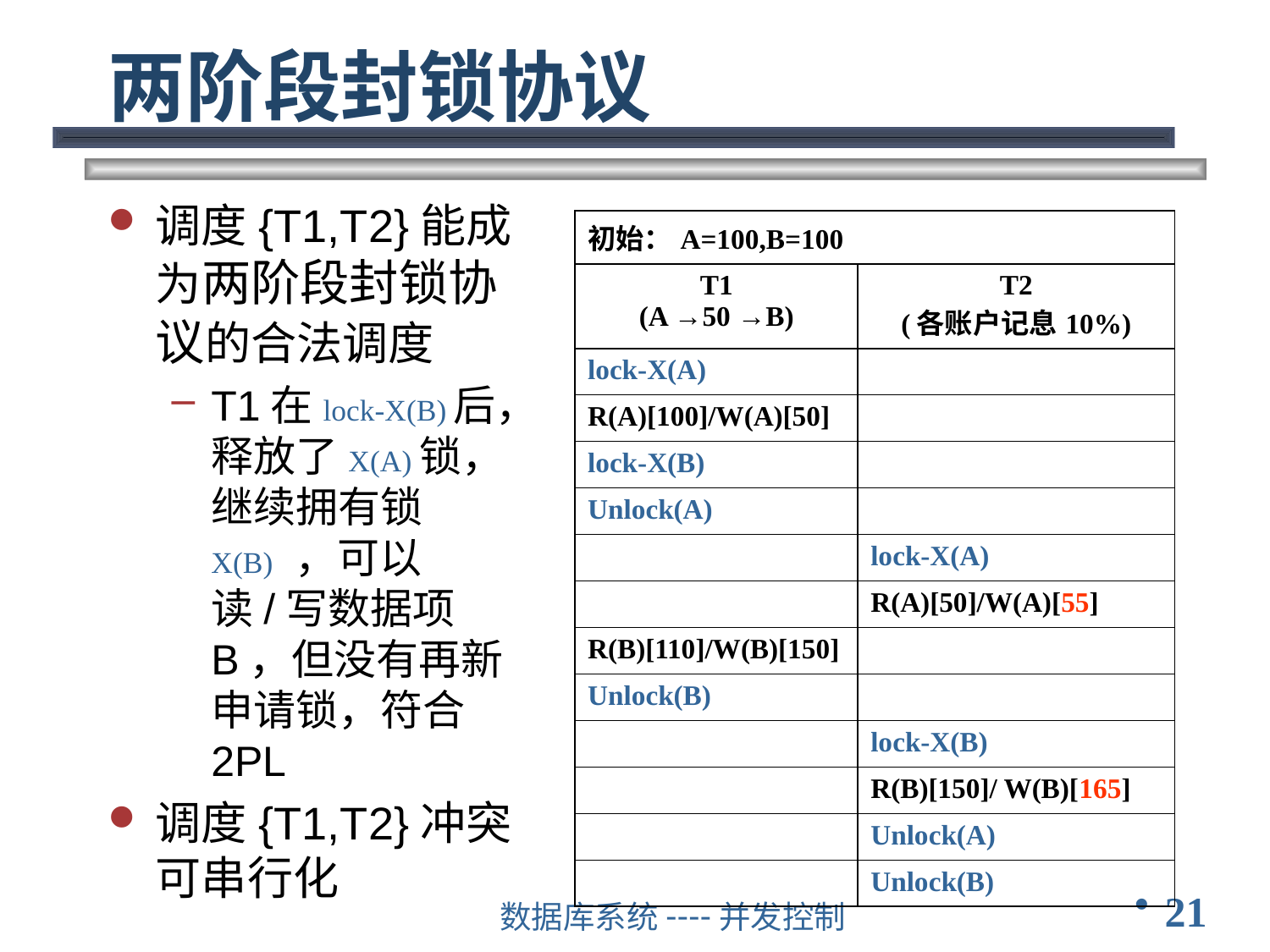

# 两阶段封锁协议
调度{T1,T2}能成为两阶段封锁协议的合法调度
T1在lock-X(B)后，释放了X(A)锁，继续拥有锁X(B) ，可以读/写数据项B，但没有再新申请锁，符合2PL
调度{T1,T2}冲突可串行化
| 初始：A=100,B=100 |  |
| --- | --- |
| T1 (A →50 →B) | T2 (各账户记息10%) |
| lock-X(A) |  |
| R(A)[100]/W(A)[50] |  |
| lock-X(B) |  |
| Unlock(A) |  |
|  | lock-X(A) |
|  | R(A)[50]/W(A)[55] |
| R(B)[110]/W(B)[150] |  |
| Unlock(B) |  |
|  | lock-X(B) |
|  | R(B)[150]/ W(B)[165] |
|  | Unlock(A) |
|  | Unlock(B) |
21
数据库系统----并发控制